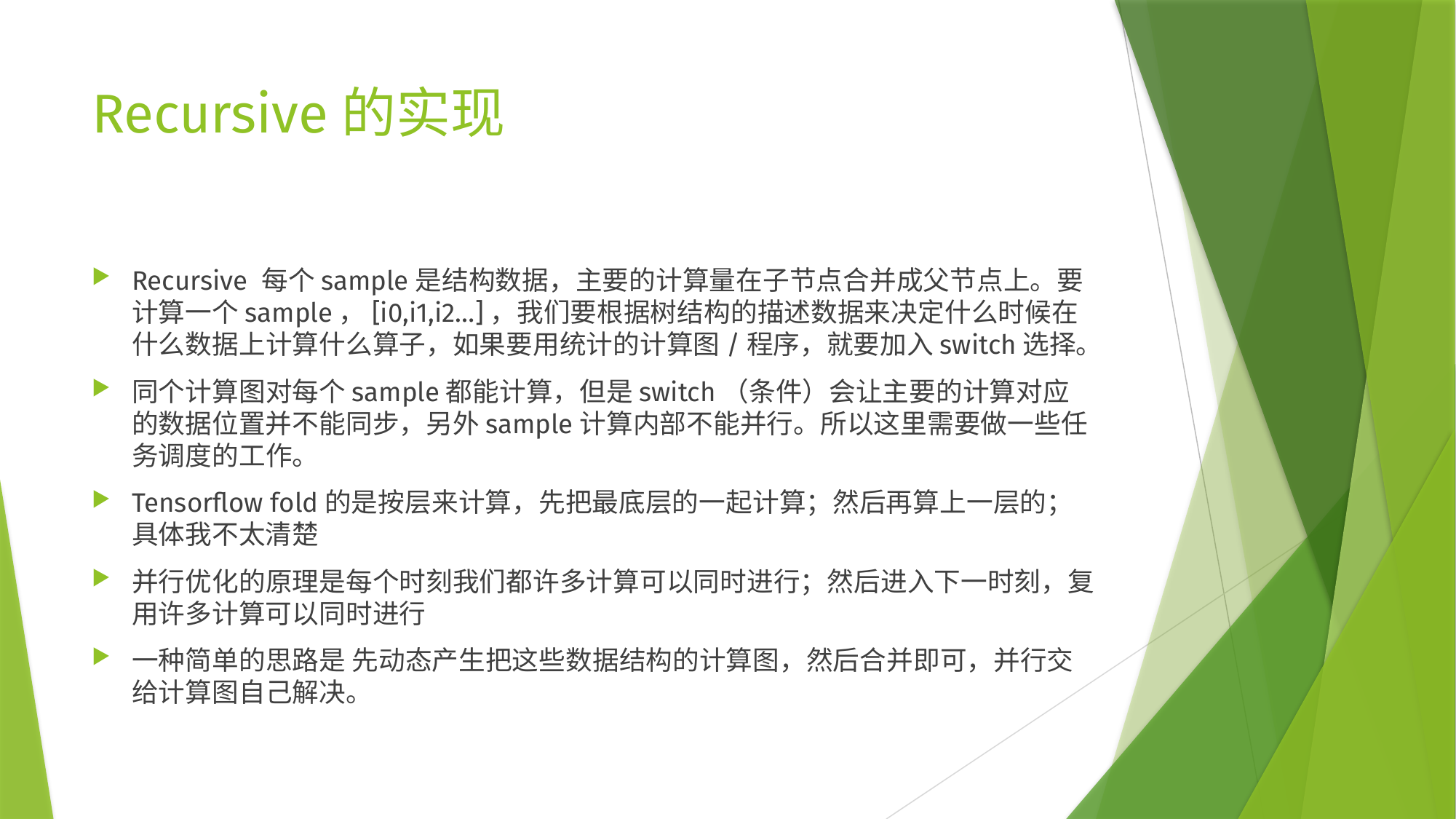

# Recursive的实现
Recursive 每个sample是结构数据，主要的计算量在子节点合并成父节点上。要计算一个sample，[i0,i1,i2…]，我们要根据树结构的描述数据来决定什么时候在什么数据上计算什么算子，如果要用统计的计算图/程序，就要加入switch选择。
同个计算图对每个sample都能计算，但是switch（条件）会让主要的计算对应的数据位置并不能同步，另外sample计算内部不能并行。所以这里需要做一些任务调度的工作。
Tensorflow fold的是按层来计算，先把最底层的一起计算；然后再算上一层的；具体我不太清楚
并行优化的原理是每个时刻我们都许多计算可以同时进行；然后进入下一时刻，复用许多计算可以同时进行
一种简单的思路是 先动态产生把这些数据结构的计算图，然后合并即可，并行交给计算图自己解决。